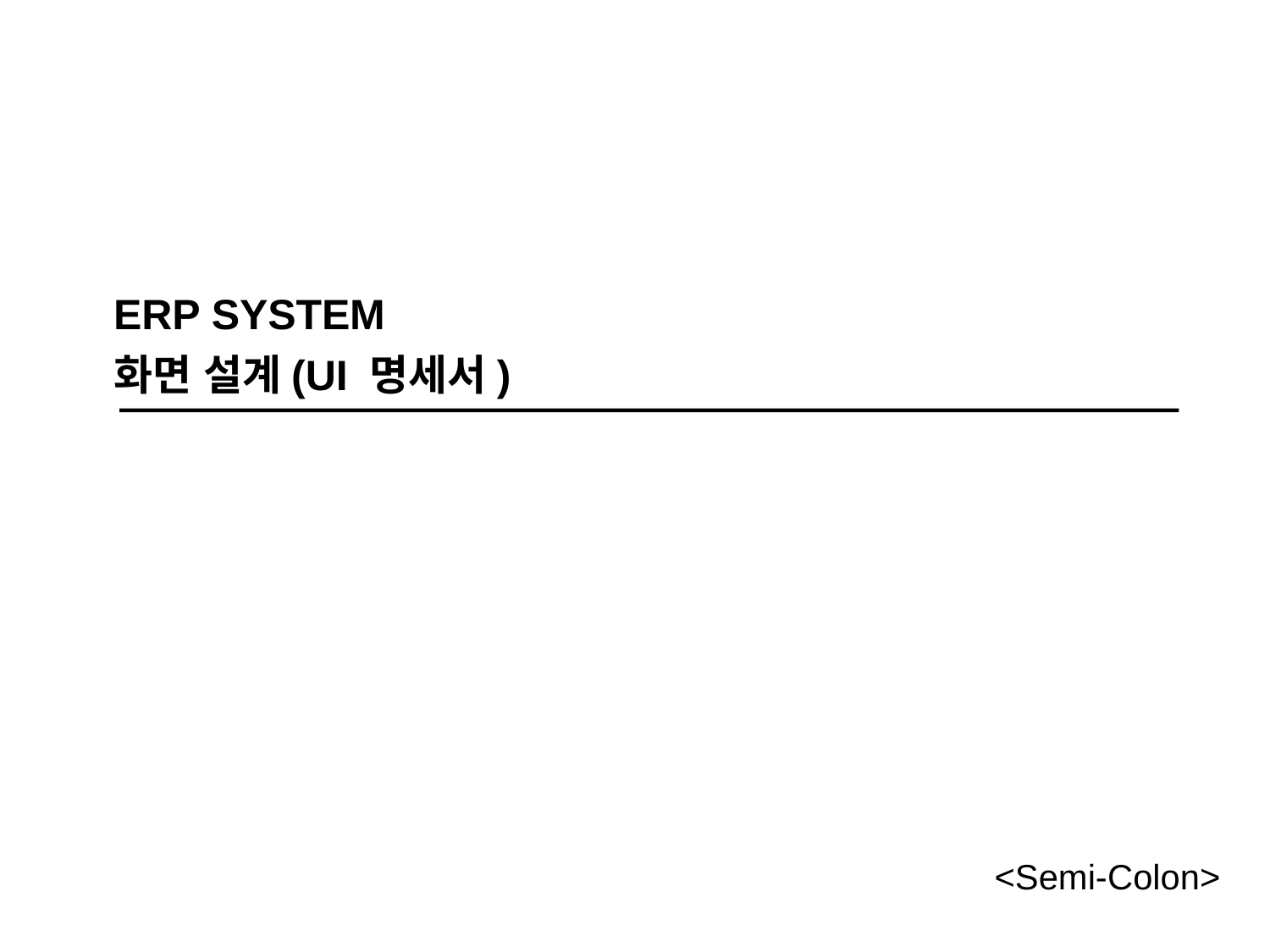

# ERP SYSTEM 화면 설계(UI 명세서)
<Semi-Colon>